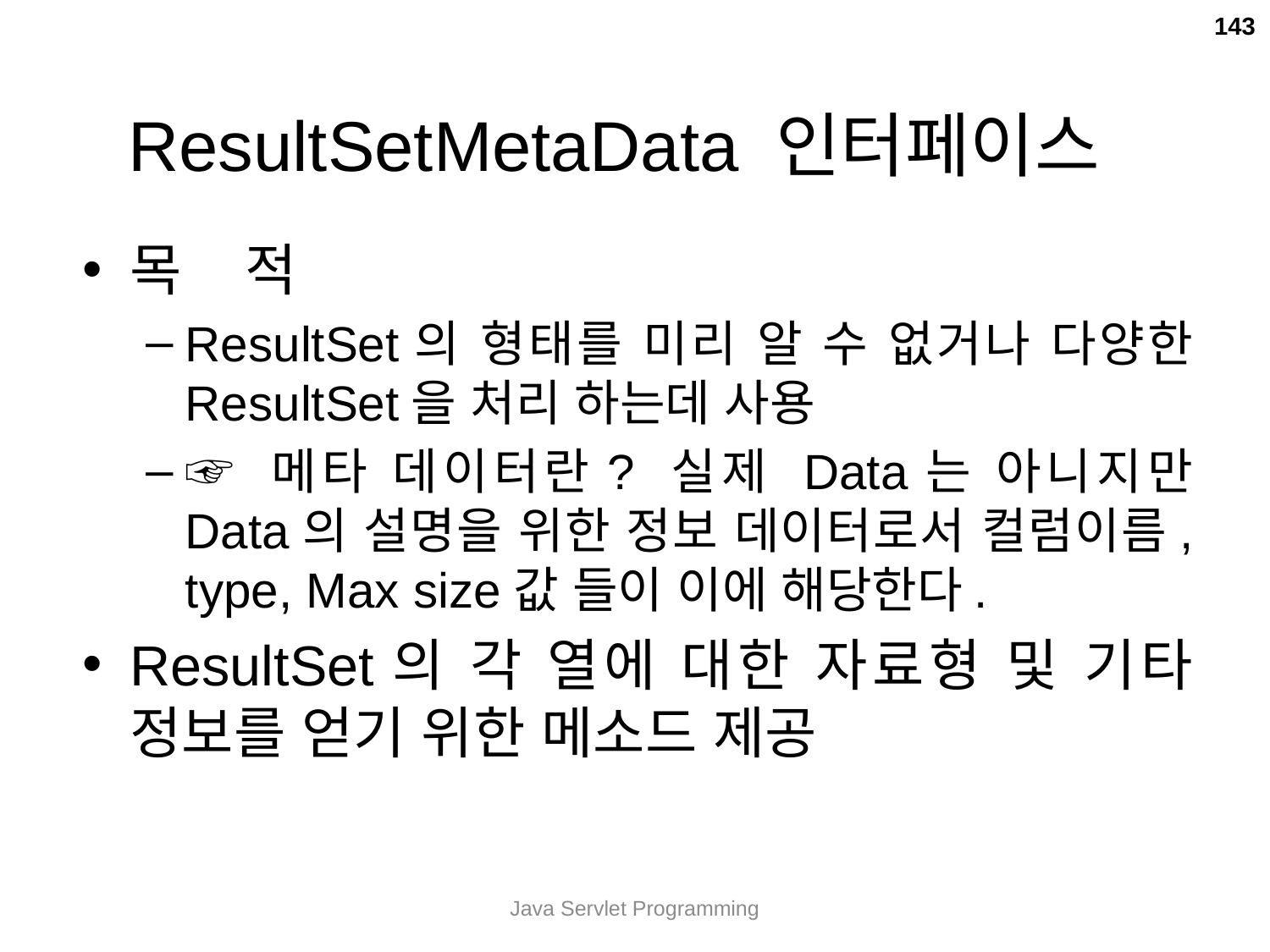

143
# ResultSetMetaData 인터페이스
목    적
ResultSet의 형태를 미리 알 수 없거나 다양한 ResultSet을 처리 하는데 사용
☞ 메타 데이터란? 실제 Data는 아니지만 Data의 설명을 위한 정보 데이터로서 컬럼이름, type, Max size값 들이 이에 해당한다.
ResultSet의 각 열에 대한 자료형 및 기타 정보를 얻기 위한 메소드 제공
Java Servlet Programming